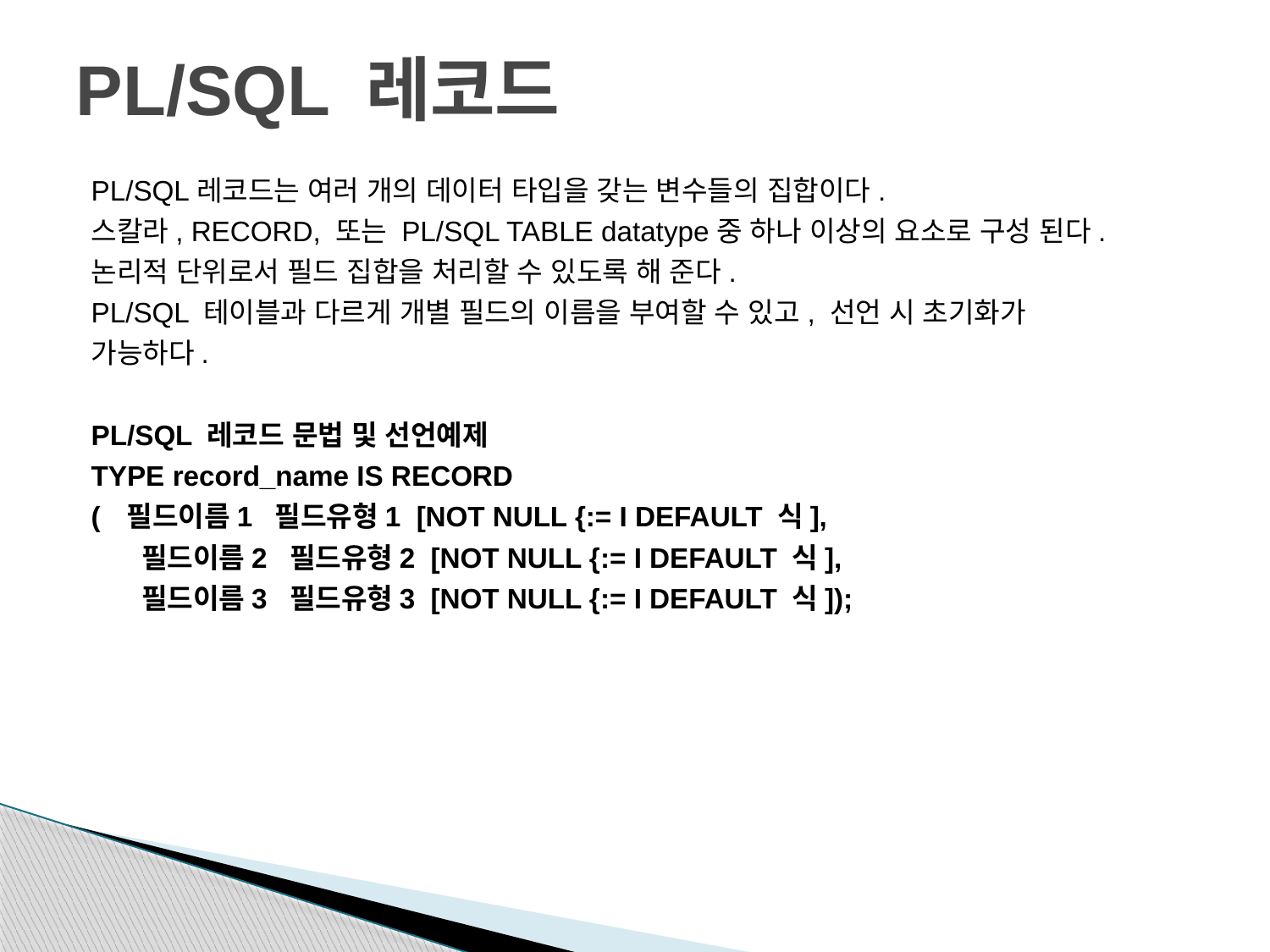

# PL/SQL 레코드
PL/SQL레코드는 여러 개의 데이터 타입을 갖는 변수들의 집합이다.
스칼라, RECORD, 또는 PL/SQL TABLE datatype중 하나 이상의 요소로 구성 된다.
논리적 단위로서 필드 집합을 처리할 수 있도록 해 준다.
PL/SQL 테이블과 다르게 개별 필드의 이름을 부여할 수 있고, 선언 시 초기화가
가능하다.

PL/SQL 레코드 문법 및 선언예제
TYPE record_name IS RECORD
(	필드이름1  필드유형1  [NOT NULL {:= I DEFAULT 식],
	 필드이름2  필드유형2  [NOT NULL {:= I DEFAULT 식],
	 필드이름3  필드유형3  [NOT NULL {:= I DEFAULT 식]);